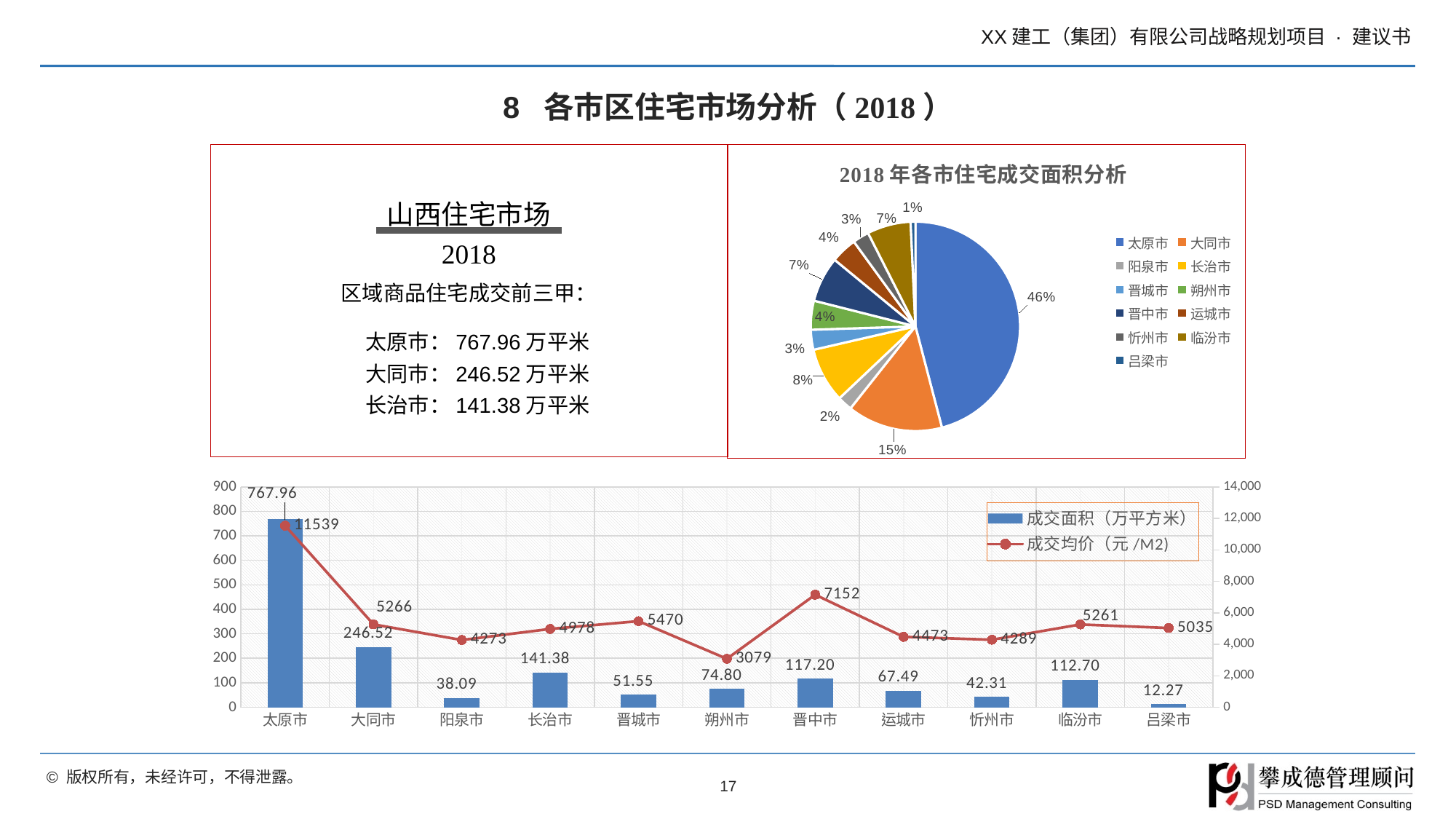

# 8  各市区住宅市场分析（2018）

### Chart: 2018年各市住宅成交面积分析

| Category |  |
|---|---|
| 太原市 | 767.96 |
| 大同市 | 246.52 |
| 阳泉市 | 38.09 |
| 长治市 | 141.38 |
| 晋城市 | 51.55 |
| 朔州市 | 74.8 |
| 晋中市 | 117.2 |
| 运城市 | 67.49 |
| 忻州市 | 42.31 |
| 临汾市 | 112.7 |
| 吕梁市 | 12.27 |
山西住宅市场
2018
区域商品住宅成交前三甲：
太原市：767.96万平米
大同市：246.52万平米
长治市：141.38万平米

### Chart

| Category | 成交面积（万平方米） | 成交均价（元/M2) |
|---|---|---|
| 太原市 | 767.96 | 11538.853586124276 |
| 大同市 | 246.52 | 5265.755313970469 |
| 阳泉市 | 38.09 | 4272.880021002888 |
| 长治市 | 141.38 | 4977.620596972698 |
| 晋城市 | 51.55 | 5469.679922405432 |
| 朔州市 | 74.8 | 3079.0641711229946 |
| 晋中市 | 117.2 | 7151.88566552901 |
| 运城市 | 67.49 | 4472.988590902356 |
| 忻州市 | 42.31 | 4288.820609784921 |
| 临汾市 | 112.7 | 5261.437444543035 |
| 吕梁市 | 12.27 | 5034.80032599837 |
17